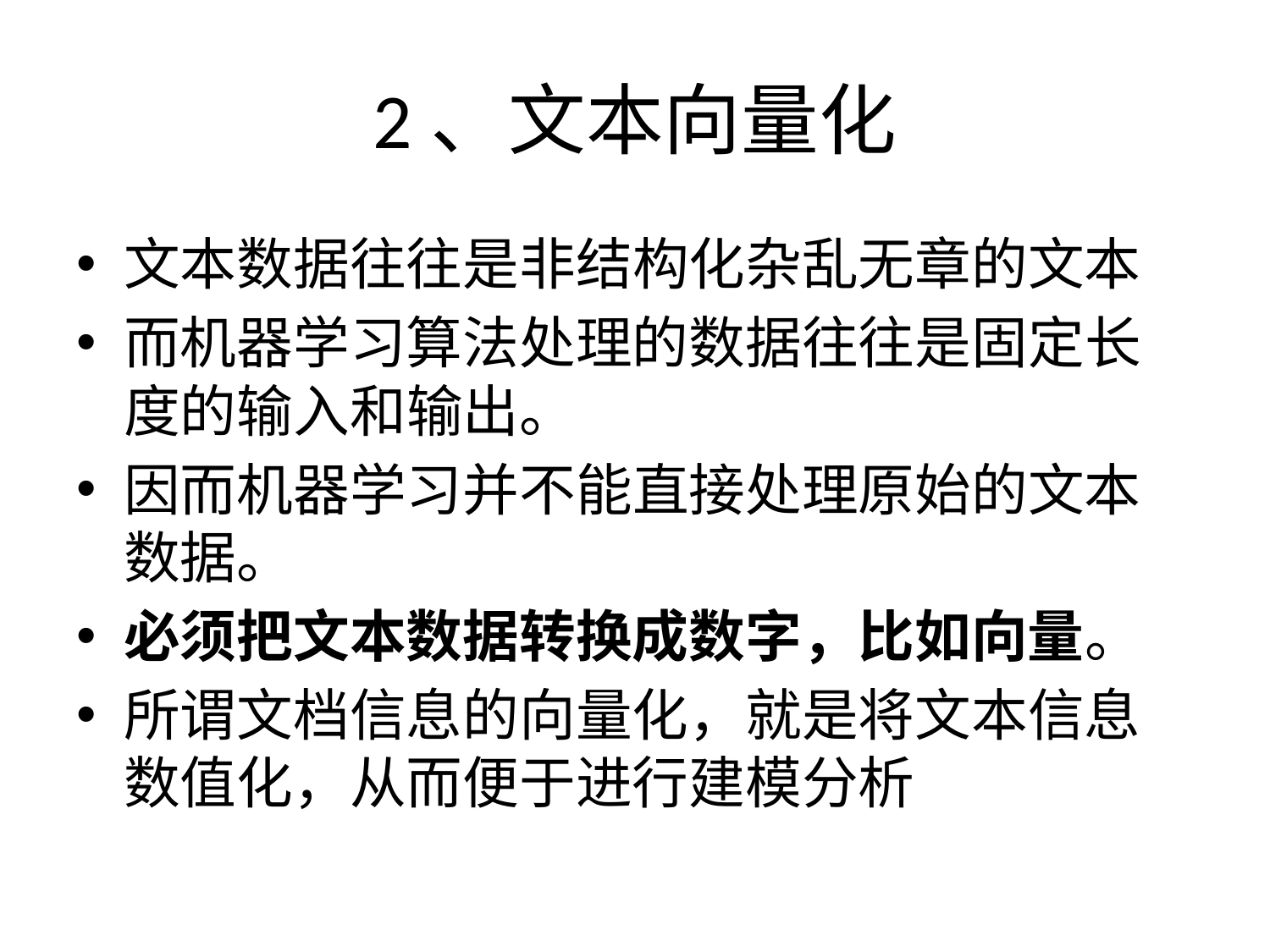

# 2、文本向量化
文本数据往往是非结构化杂乱无章的文本
而机器学习算法处理的数据往往是固定长度的输入和输出。
因而机器学习并不能直接处理原始的文本数据。
必须把文本数据转换成数字，比如向量。
所谓文档信息的向量化，就是将文本信息数值化，从而便于进行建模分析